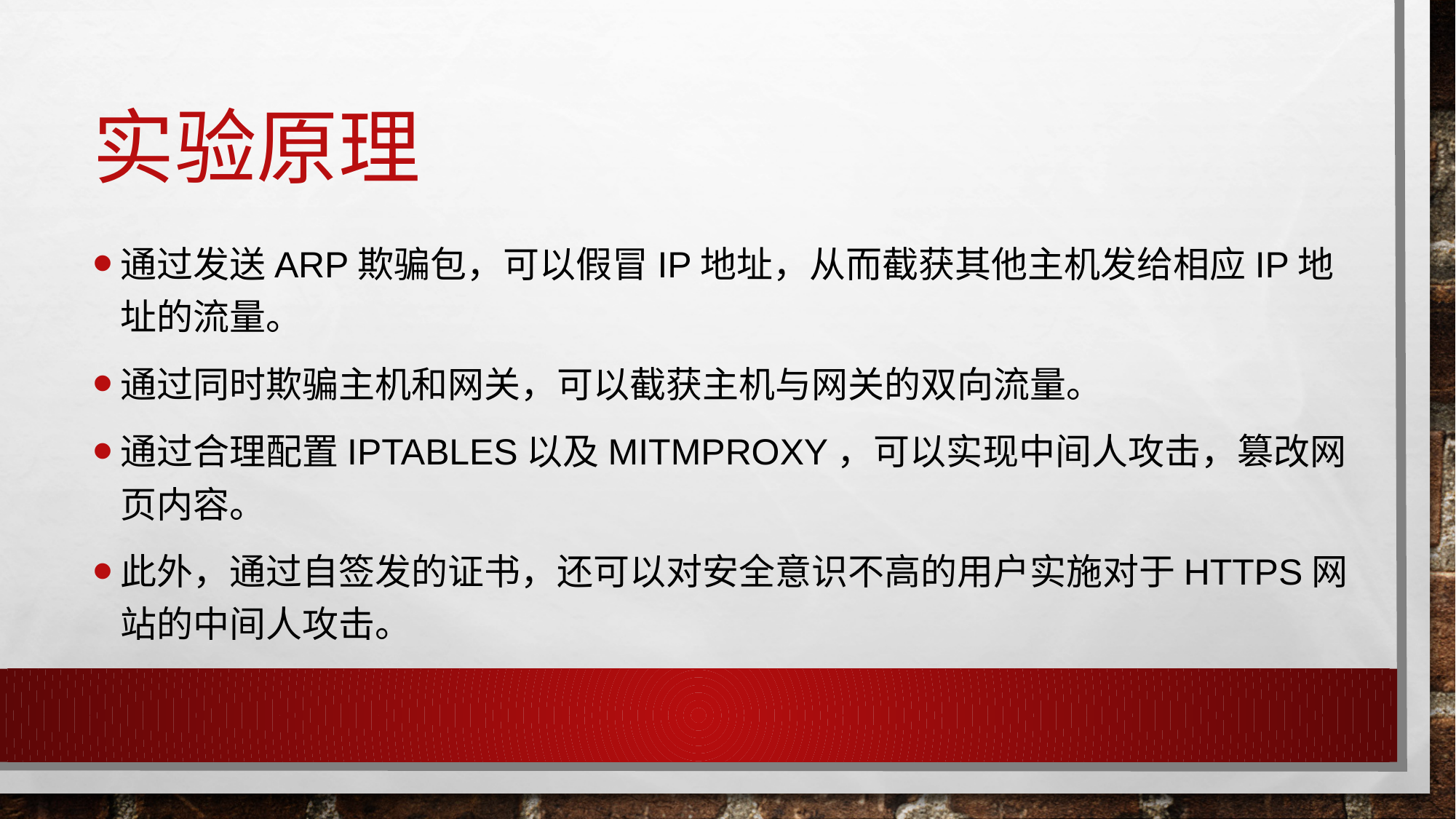

# 实验原理
通过发送ARP欺骗包，可以假冒IP地址，从而截获其他主机发给相应IP地址的流量。
通过同时欺骗主机和网关，可以截获主机与网关的双向流量。
通过合理配置iptables以及mitmproxy，可以实现中间人攻击，篡改网页内容。
此外，通过自签发的证书，还可以对安全意识不高的用户实施对于HTTPS网站的中间人攻击。